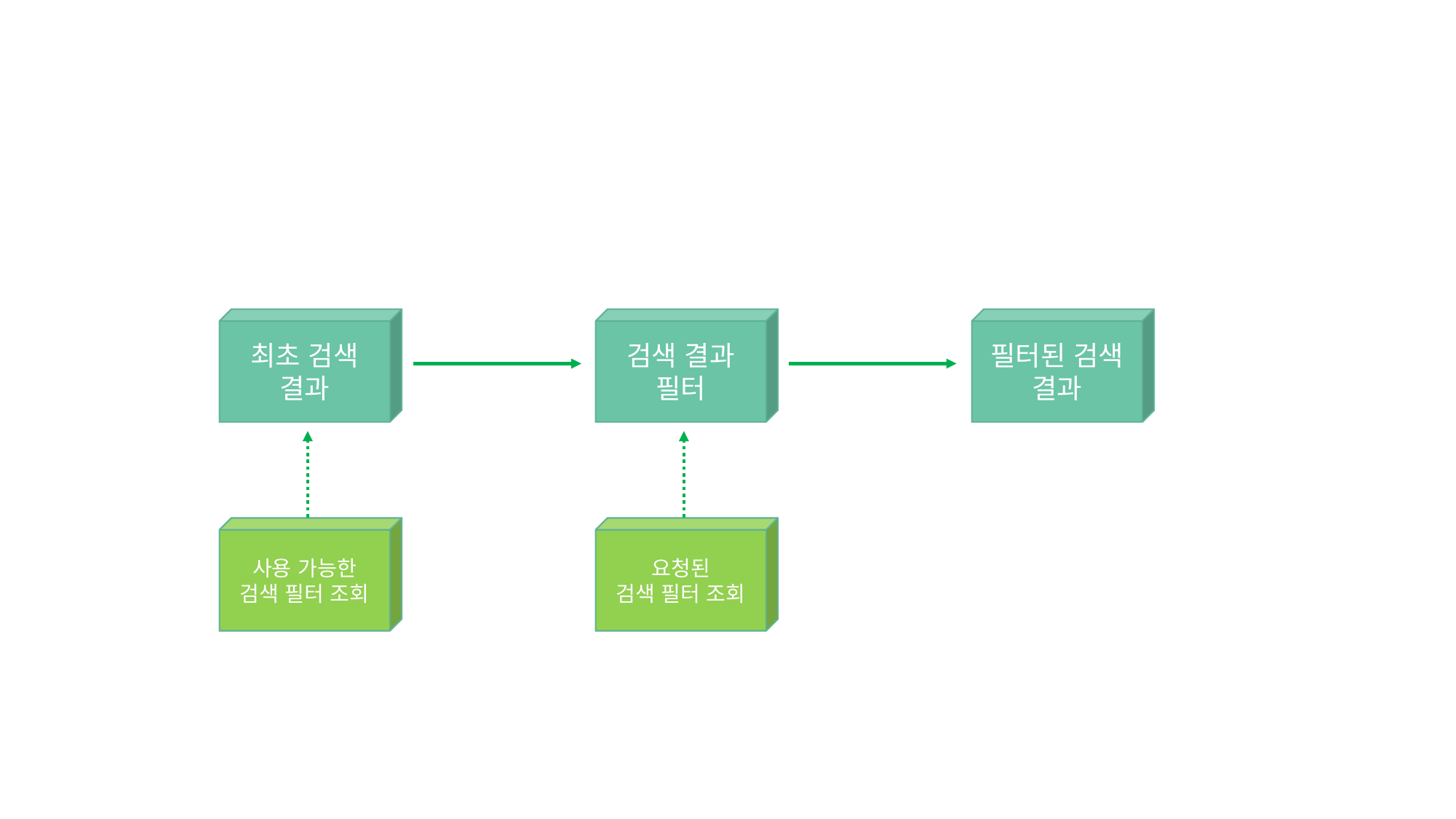

최초 검색 결과
검색 결과 필터
필터된 검색 결과
사용 가능한
검색 필터 조회
요청된
검색 필터 조회